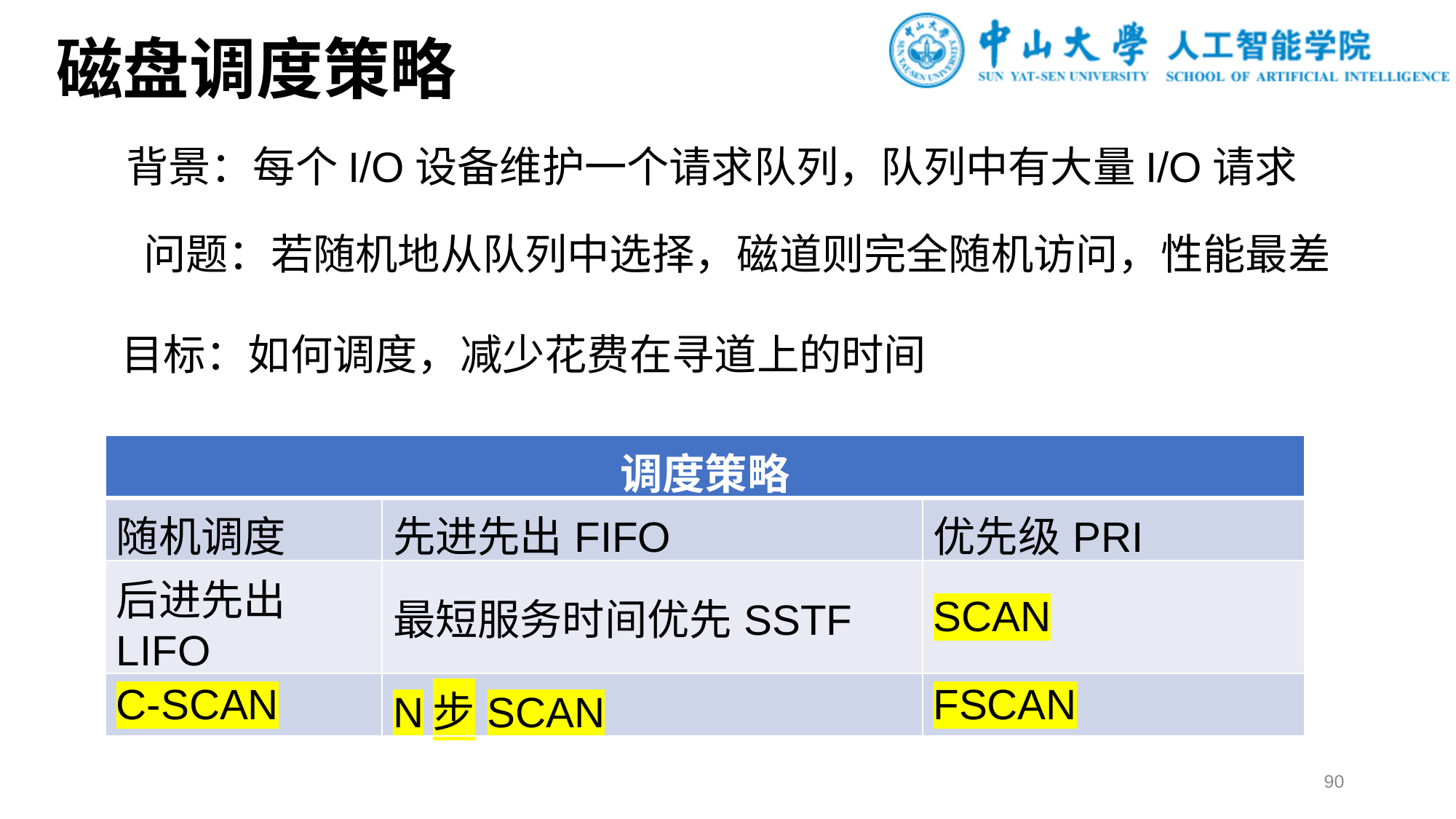

磁盘调度策略
背景：每个I/O设备维护一个请求队列，队列中有大量I/O请求
问题：若随机地从队列中选择，磁道则完全随机访问，性能最差
目标：如何调度，减少花费在寻道上的时间
| 调度策略 |  |  |
| --- | --- | --- |
| 随机调度 | 先进先出FIFO | 优先级PRI |
| 后进先出LIFO | 最短服务时间优先SSTF | SCAN |
| C-SCAN | N步SCAN | FSCAN |
90